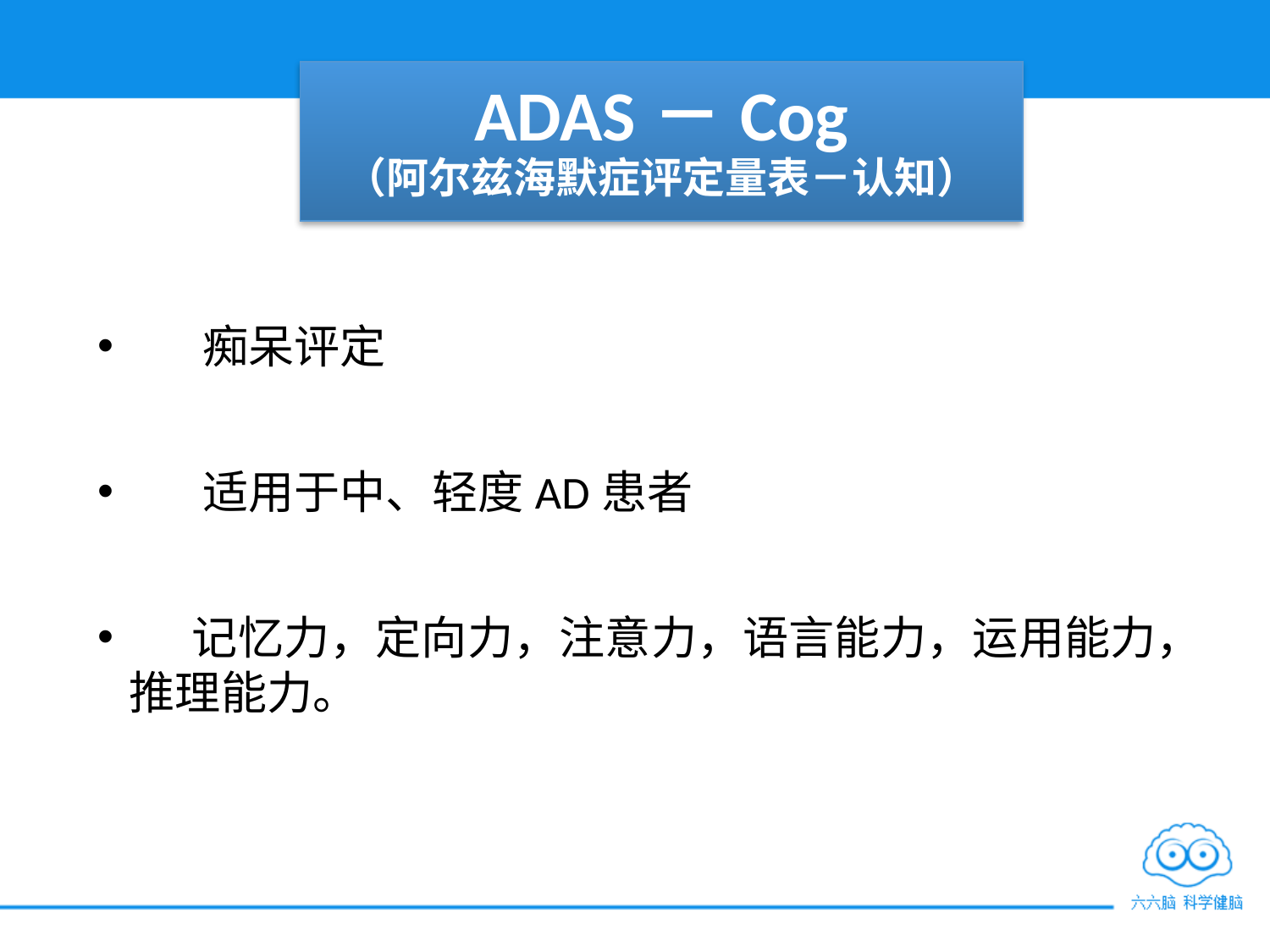

# ADAS－Cog （阿尔兹海默症评定量表－认知）
      痴呆评定

      适用于中、轻度AD患者

     记忆力，定向力，注意力，语言能力，运用能力，推理能力。